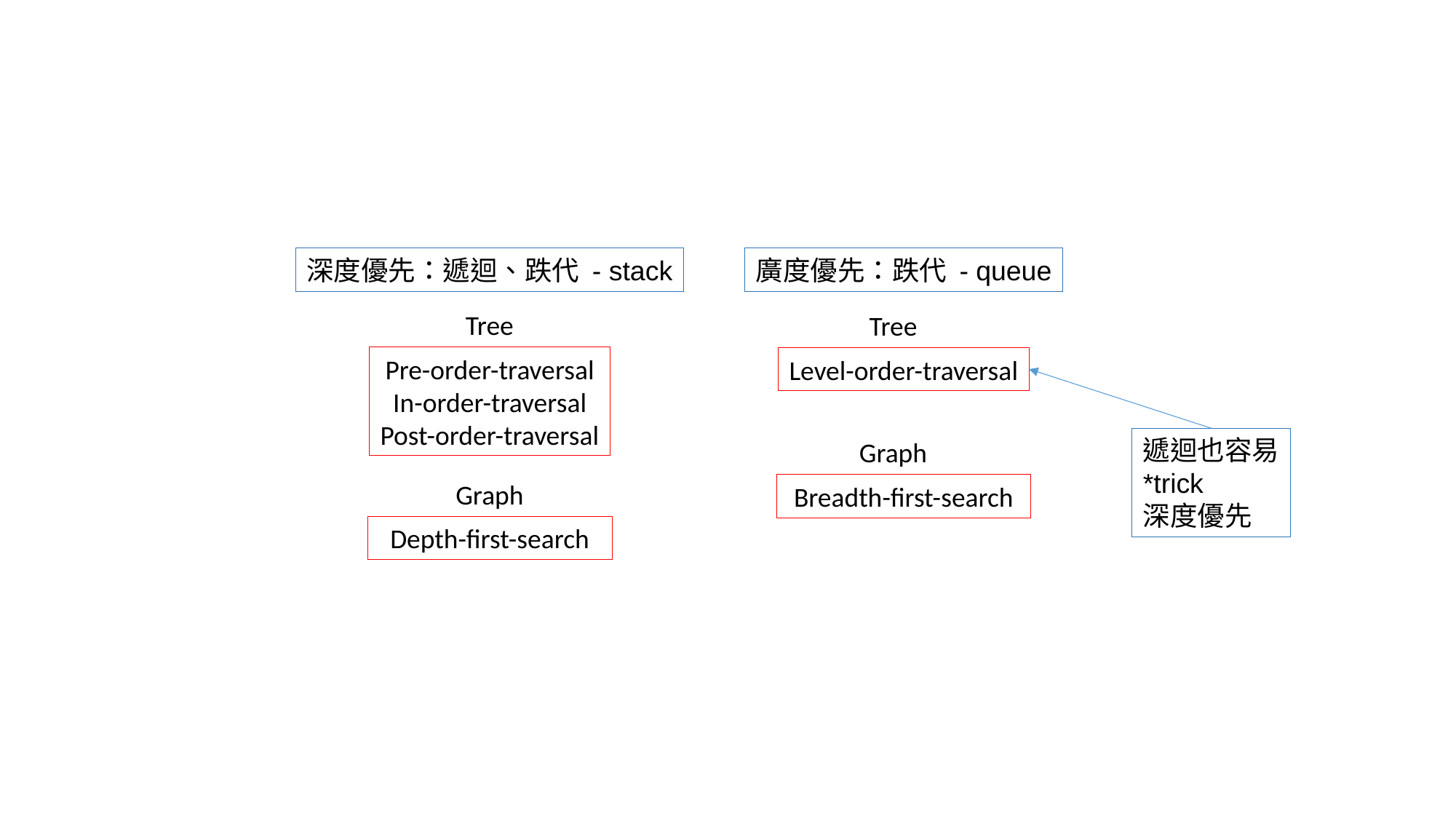

深度優先：遞迴、跌代 - stack
廣度優先：跌代 - queue
Tree
Tree
Pre-order-traversal
In-order-traversal
Post-order-traversal
Level-order-traversal
遞迴也容易
*trick
深度優先
Graph
Graph
Breadth-first-search
Depth-first-search